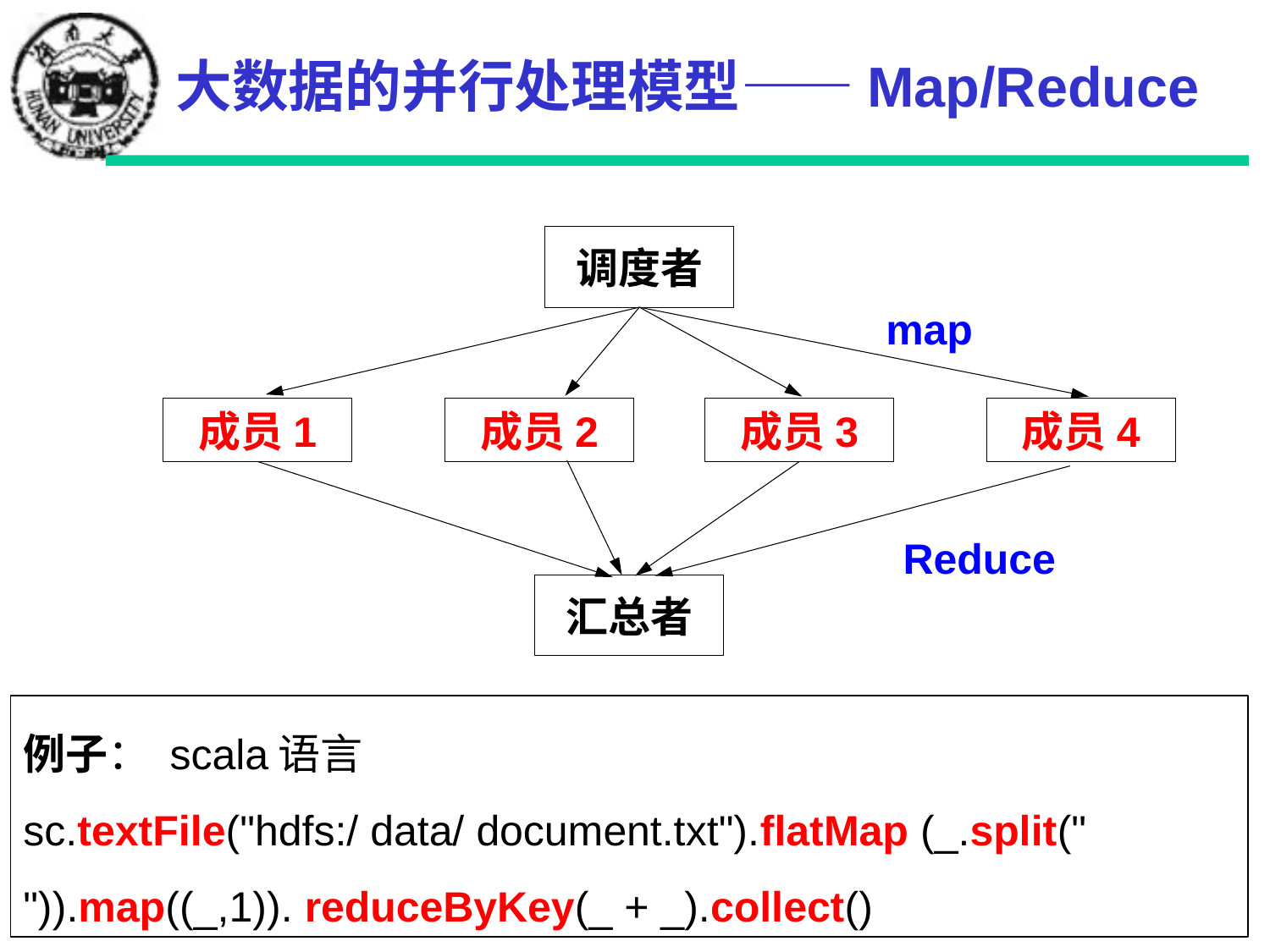

# 大数据的并行处理模型——Map/Reduce
调度者
map
成员1
成员2
成员3
成员4
Reduce
汇总者
例子： scala语言
sc.textFile("hdfs:/ data/ document.txt").flatMap (_.split(" ")).map((_,1)). reduceByKey(_ + _).collect()